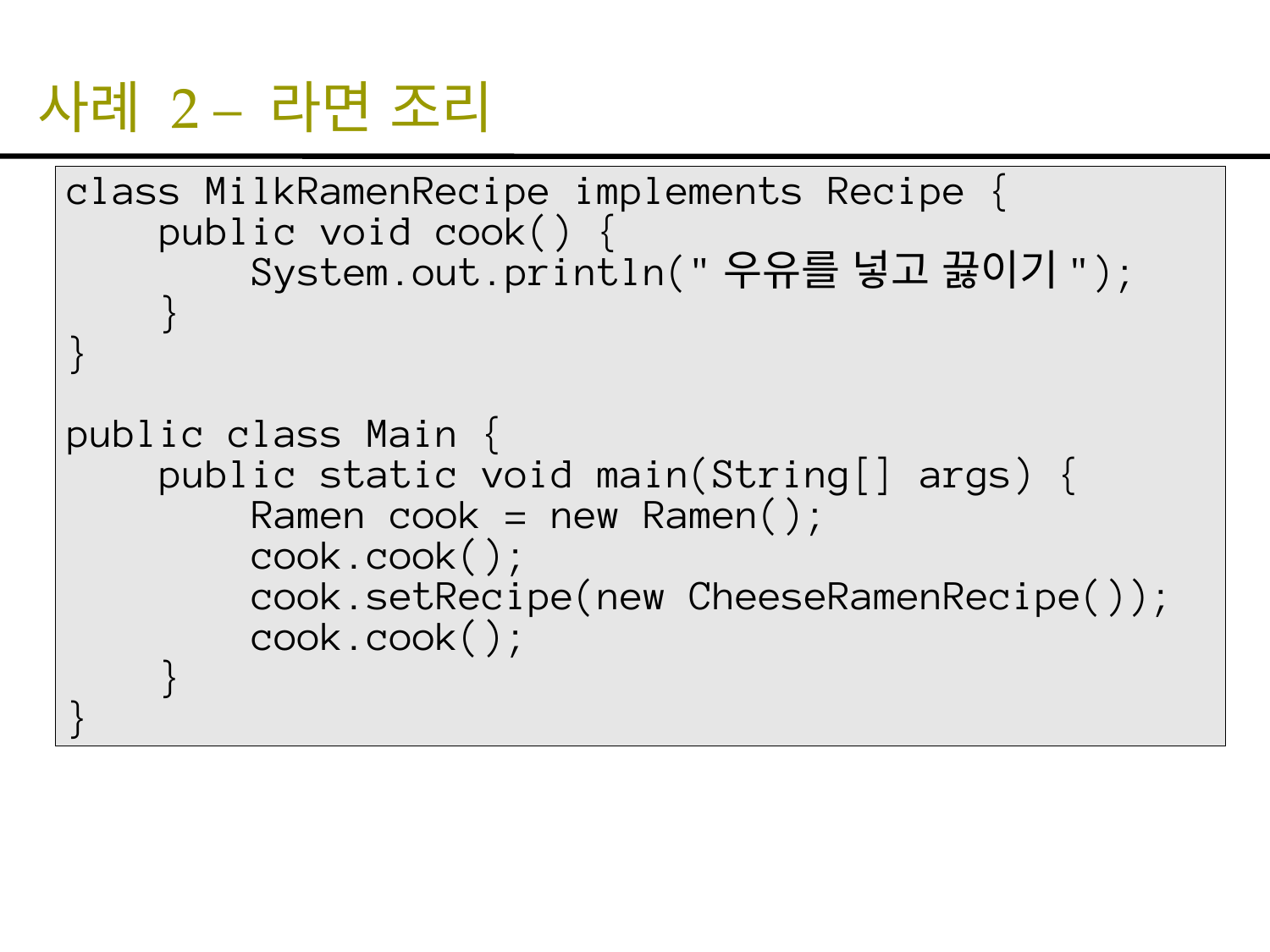

# 사례 2 – 라면 조리
class MilkRamenRecipe implements Recipe {
    public void cook() {
        System.out.println("우유를 넣고 끓이기");
    }
}

public class Main {
    public static void main(String[] args) {
        Ramen cook = new Ramen();
        cook.cook();
        cook.setRecipe(new CheeseRamenRecipe());
        cook.cook();
    }
}